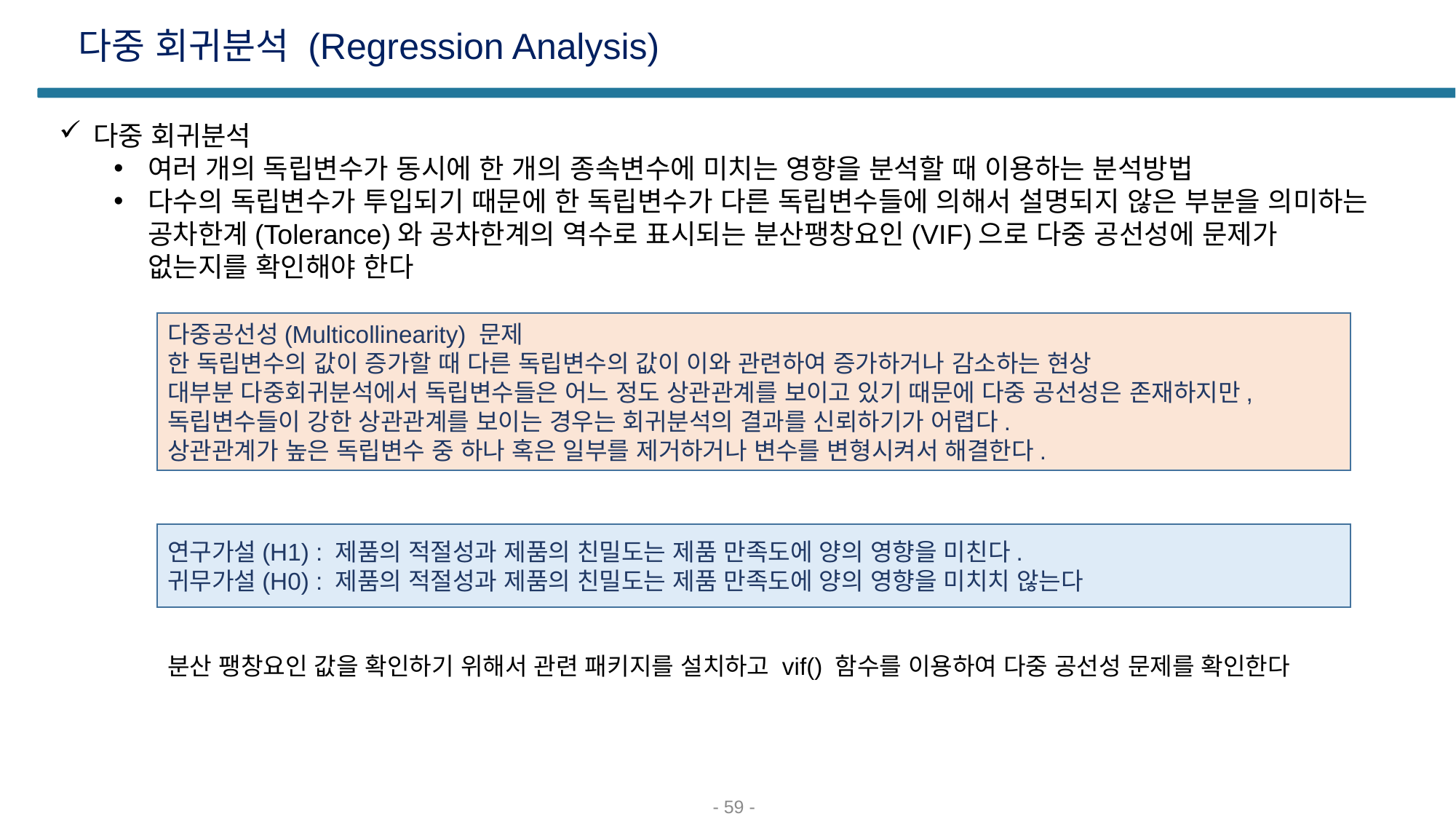

다중 회귀분석 (Regression Analysis)
#
다중 회귀분석
여러 개의 독립변수가 동시에 한 개의 종속변수에 미치는 영향을 분석할 때 이용하는 분석방법
다수의 독립변수가 투입되기 때문에 한 독립변수가 다른 독립변수들에 의해서 설명되지 않은 부분을 의미하는 공차한계(Tolerance)와 공차한계의 역수로 표시되는 분산팽창요인(VIF)으로 다중 공선성에 문제가 없는지를 확인해야 한다
다중공선성(Multicollinearity) 문제
한 독립변수의 값이 증가할 때 다른 독립변수의 값이 이와 관련하여 증가하거나 감소하는 현상
대부분 다중회귀분석에서 독립변수들은 어느 정도 상관관계를 보이고 있기 때문에 다중 공선성은 존재하지만, 독립변수들이 강한 상관관계를 보이는 경우는 회귀분석의 결과를 신뢰하기가 어렵다.
상관관계가 높은 독립변수 중 하나 혹은 일부를 제거하거나 변수를 변형시켜서 해결한다.
연구가설(H1) : 제품의 적절성과 제품의 친밀도는 제품 만족도에 양의 영향을 미친다.
귀무가설(H0) : 제품의 적절성과 제품의 친밀도는 제품 만족도에 양의 영향을 미치치 않는다
분산 팽창요인 값을 확인하기 위해서 관련 패키지를 설치하고 vif() 함수를 이용하여 다중 공선성 문제를 확인한다
- 59 -